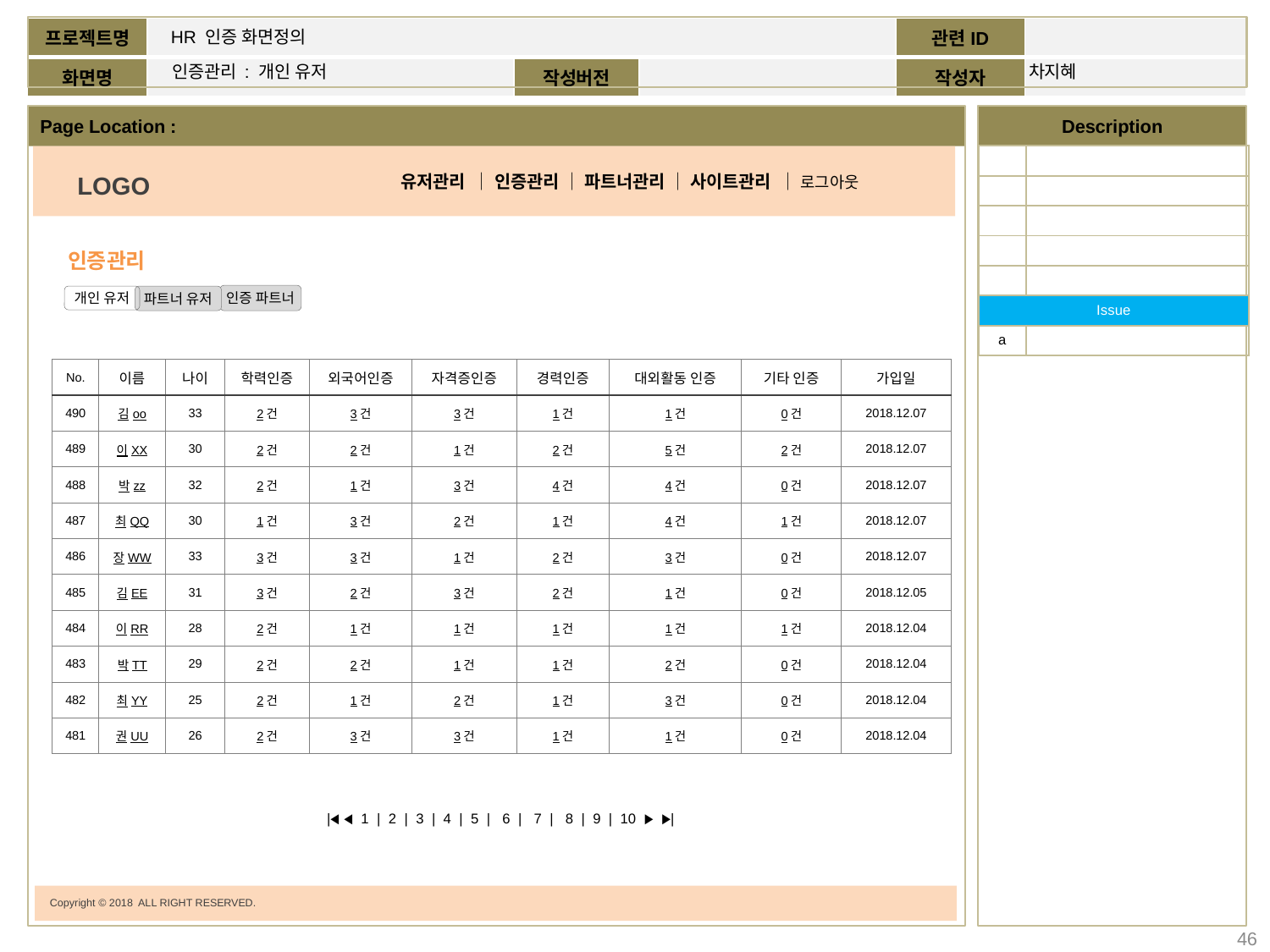

HR 인증 화면정의
인증관리 : 개인 유저
차지혜
|  |  |
| --- | --- |
|  |  |
|  |  |
|  |  |
|  |  |
| Issue |  |
| a |  |

LOGO
유저관리  │ 인증관리 │ 파트너관리 │ 사이트관리  │ 로그아웃
인증관리
인증 파트너
개인 유저
파트너 유저
| No. | 이름 | 나이 | 학력인증 | 외국어인증 | 자격증인증 | 경력인증 | 대외활동 인증 | 기타 인증 | 가입일 |
| --- | --- | --- | --- | --- | --- | --- | --- | --- | --- |
| 490 | 김oo | 33 | 2건 | 3건 | 3건 | 1건 | 1건 | 0건 | 2018.12.07 |
| 489 | 이XX | 30 | 2건 | 2건 | 1건 | 2건 | 5건 | 2건 | 2018.12.07 |
| 488 | 박zz | 32 | 2건 | 1건 | 3건 | 4건 | 4건 | 0건 | 2018.12.07 |
| 487 | 최QQ | 30 | 1건 | 3건 | 2건 | 1건 | 4건 | 1건 | 2018.12.07 |
| 486 | 장WW | 33 | 3건 | 3건 | 1건 | 2건 | 3건 | 0건 | 2018.12.07 |
| 485 | 김EE | 31 | 3건 | 2건 | 3건 | 2건 | 1건 | 0건 | 2018.12.05 |
| 484 | 이RR | 28 | 2건 | 1건 | 1건 | 1건 | 1건 | 1건 | 2018.12.04 |
| 483 | 박TT | 29 | 2건 | 2건 | 1건 | 1건 | 2건 | 0건 | 2018.12.04 |
| 482 | 최YY | 25 | 2건 | 1건 | 2건 | 1건 | 3건 | 0건 | 2018.12.04 |
| 481 | 권UU | 26 | 2건 | 3건 | 3건 | 1건 | 1건 | 0건 | 2018.12.04 |
 |◀ ◀  1  |  2  |  3  |  4  |  5  |   6  |   7  |   8  |  9  |  10  ▶  ▶|

Copyright © 2018  ALL RIGHT RESERVED.
46